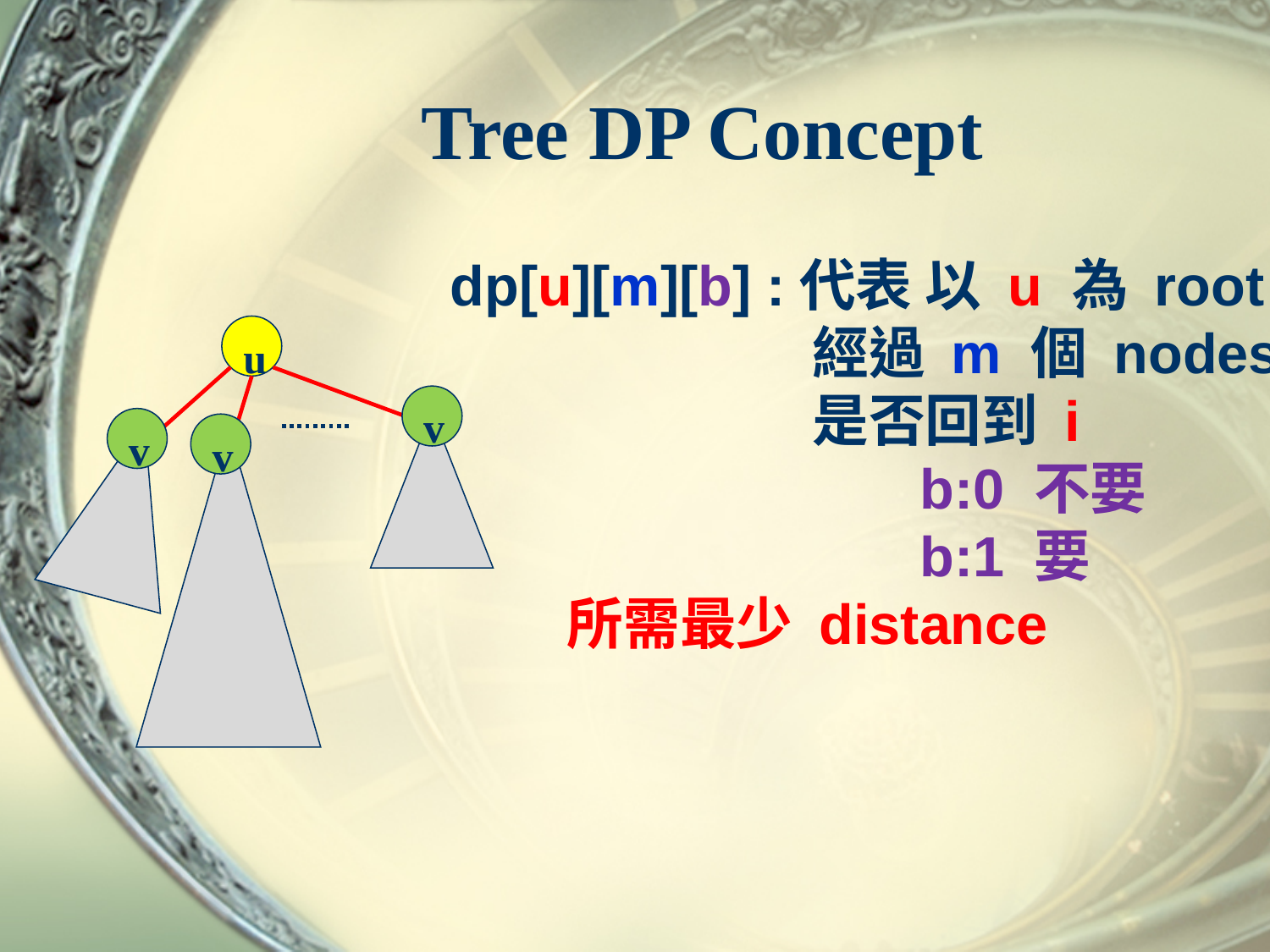

# Tree DP Concept
dp[u][m][b] :代表 以 u 為 root
                           經過 m 個 nodes
                           是否回到 i
                              b:0 不要
                              b:1 要
        所需最少 distance

u
v
v

v